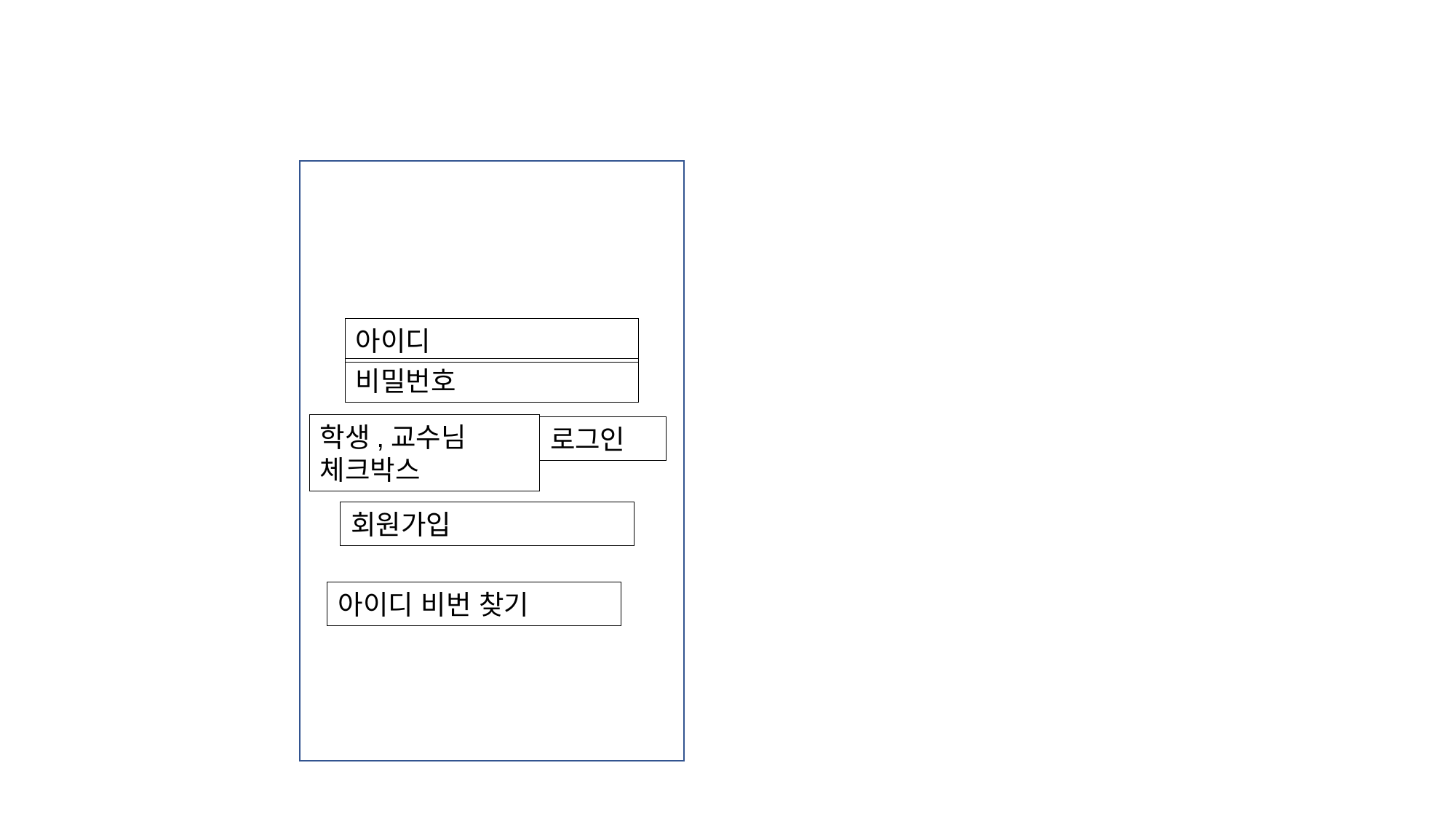

아이디
비밀번호
학생,교수님 체크박스
로그인
회원가입
아이디 비번 찾기